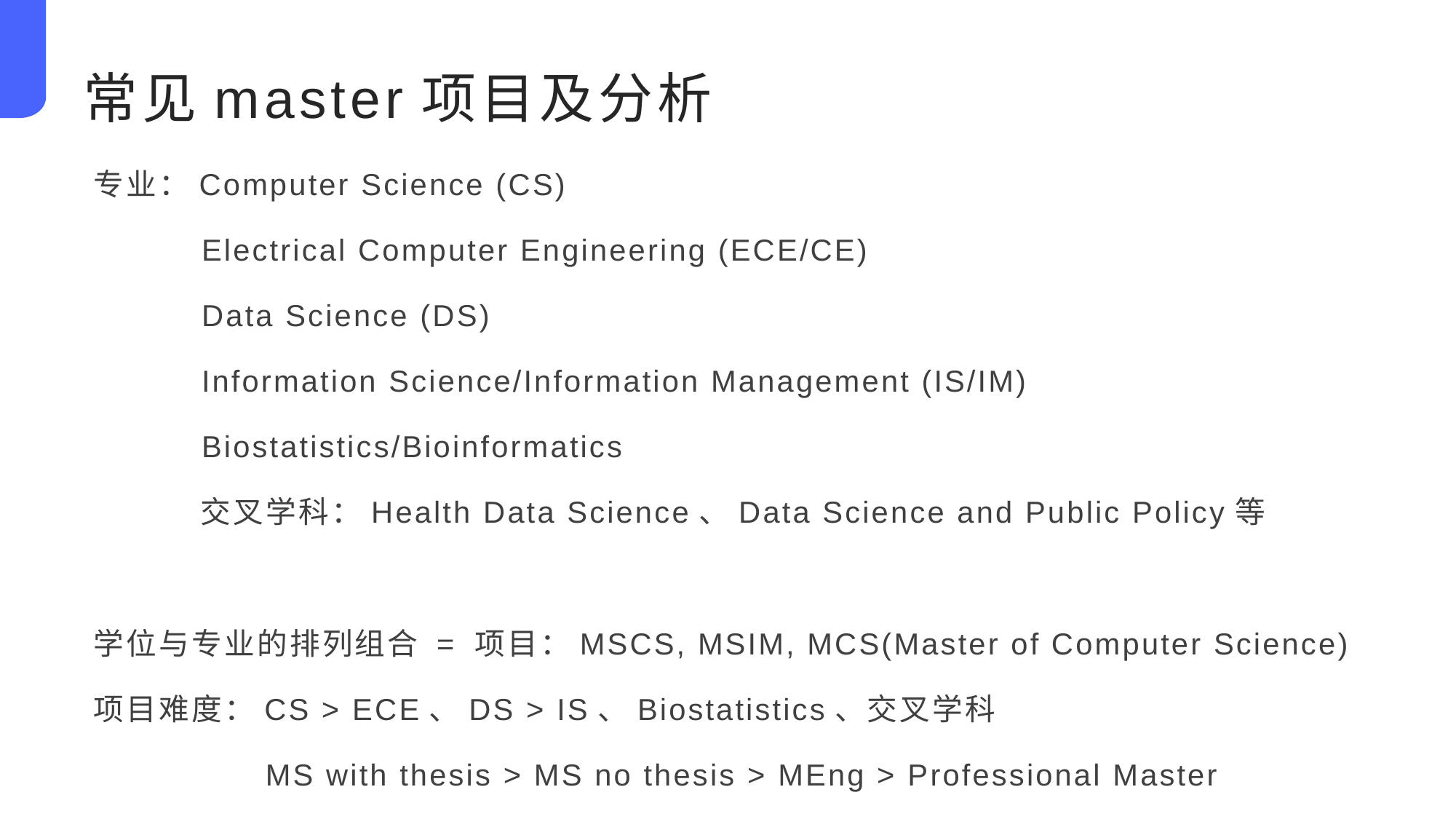

常见master项目及分析
专业：Computer Science (CS)
     Electrical Computer Engineering (ECE/CE)
     Data Science (DS)
     Information Science/Information Management (IS/IM)
     Biostatistics/Bioinformatics
     交叉学科：Health Data Science、Data Science and Public Policy等

学位与专业的排列组合 = 项目：MSCS, MSIM, MCS(Master of Computer Science)
项目难度：CS > ECE、DS > IS、Biostatistics、交叉学科
           MS with thesis > MS no thesis > MEng > Professional Master